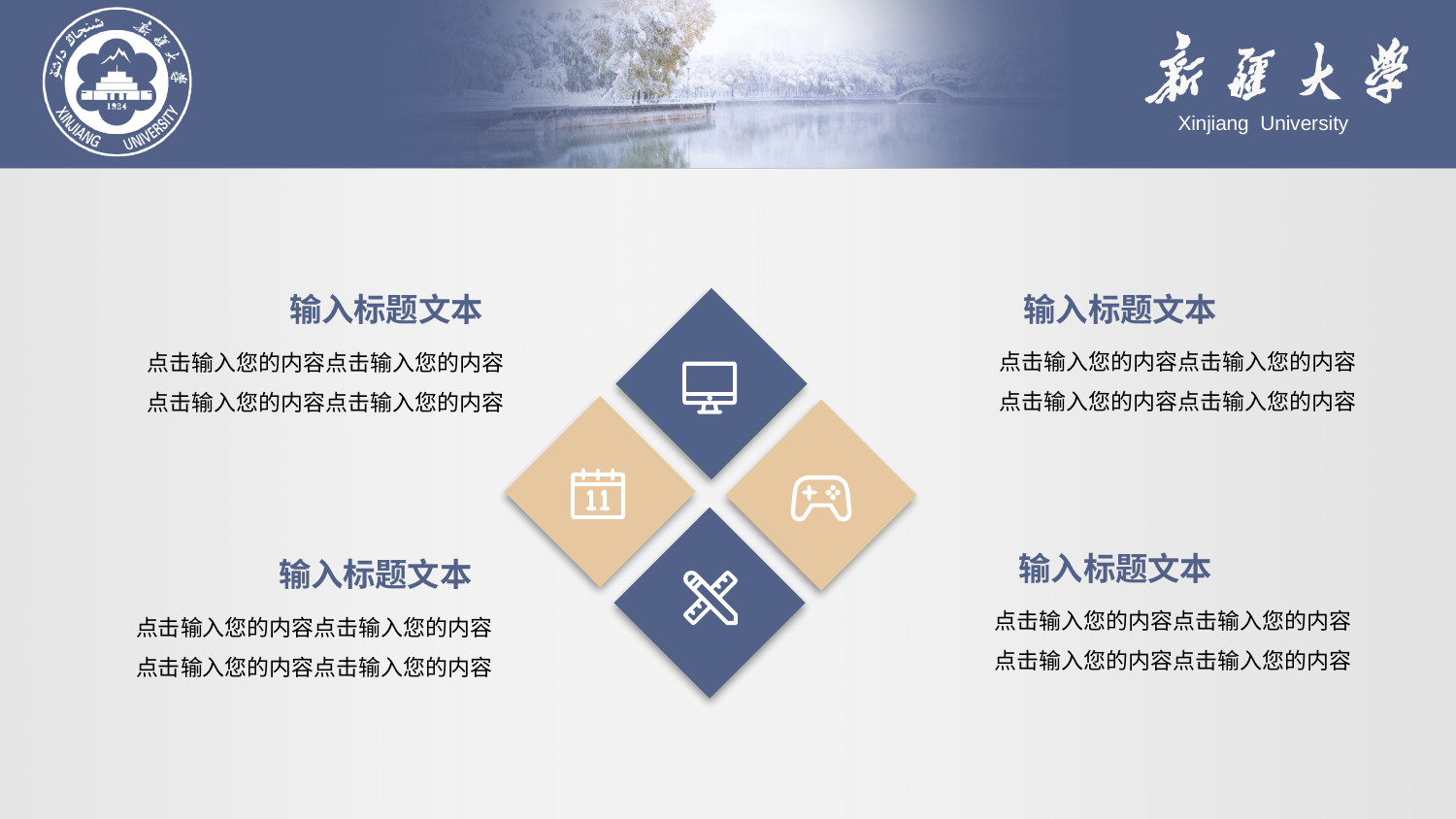

输入标题文本
点击输入您的内容点击输入您的内容
点击输入您的内容点击输入您的内容

输入标题文本
点击输入您的内容点击输入您的内容
点击输入您的内容点击输入您的内容

输入标题文本
点击输入您的内容点击输入您的内容
点击输入您的内容点击输入您的内容

输入标题文本
点击输入您的内容点击输入您的内容
点击输入您的内容点击输入您的内容